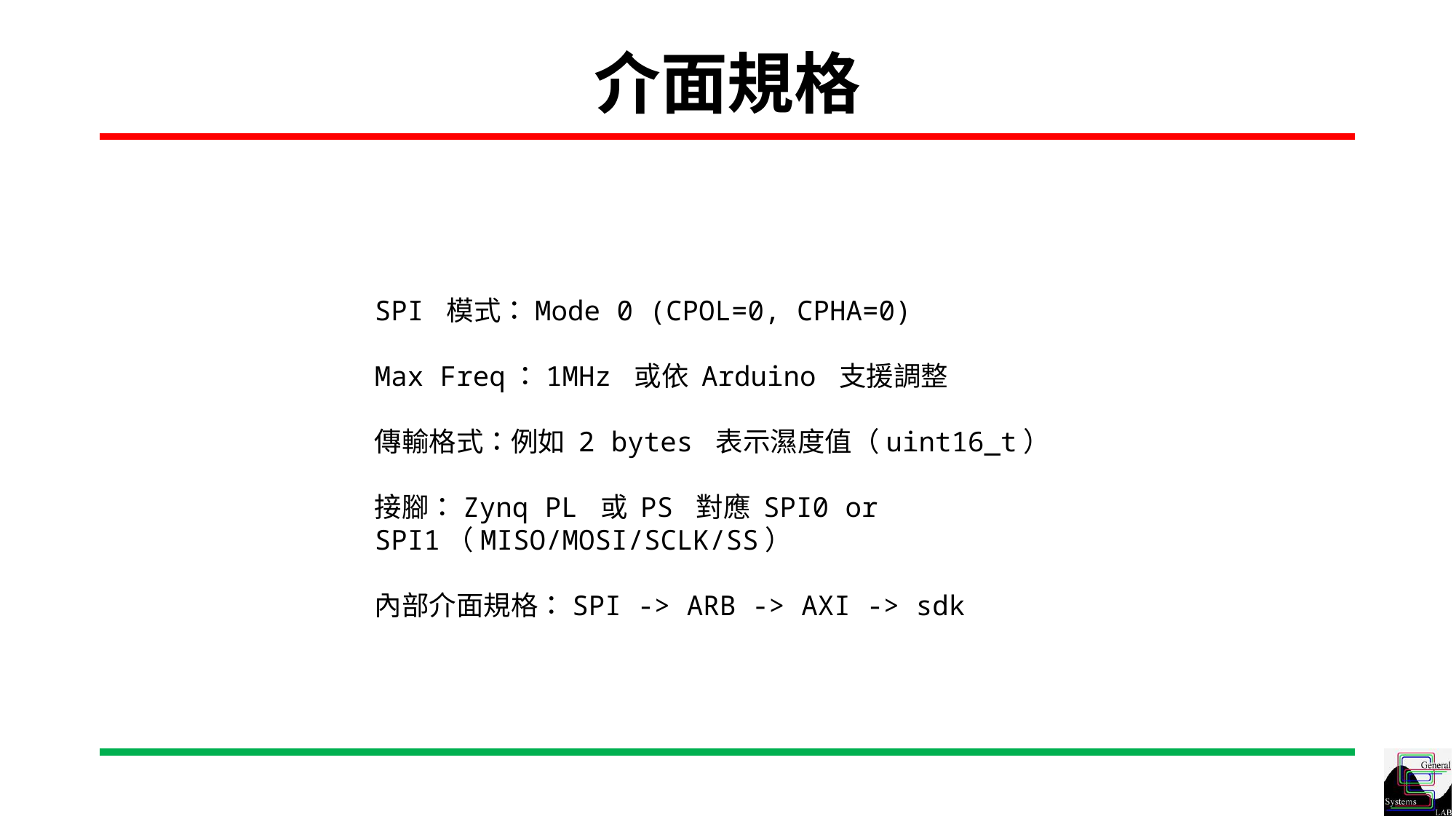

# 介面規格

SPI 模式：Mode 0 (CPOL=0, CPHA=0)

Max Freq：1MHz 或依 Arduino 支援調整

傳輸格式：例如 2 bytes 表示濕度值（uint16_t）

接腳：Zynq PL 或 PS 對應 SPI0 or SPI1（MISO/MOSI/SCLK/SS）

內部介面規格：SPI -> ARB -> AXI -> sdk